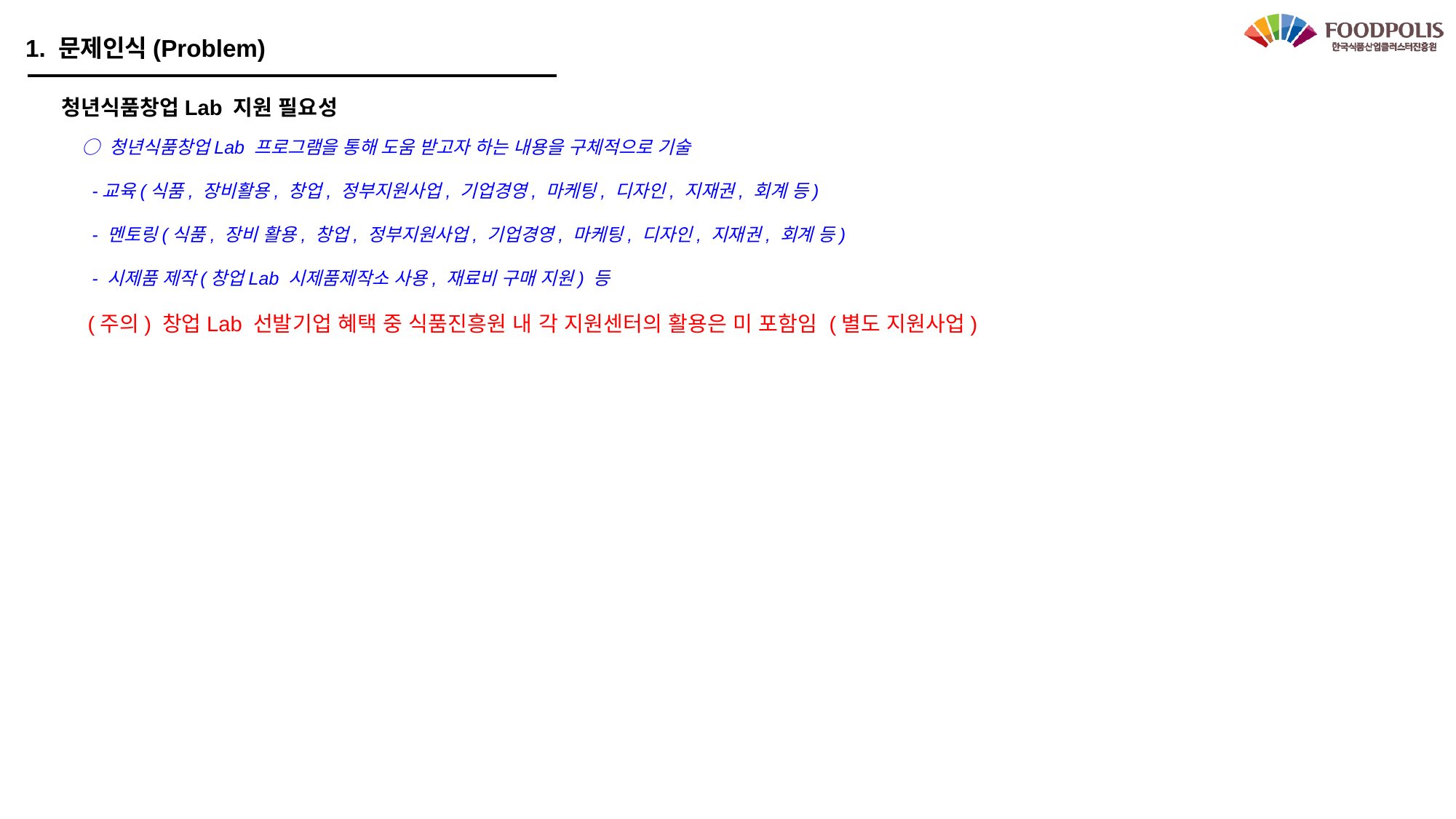

1. 문제인식(Problem)
청년식품창업Lab 지원 필요성
○ 청년식품창업Lab 프로그램을 통해 도움 받고자 하는 내용을 구체적으로 기술

  -교육(식품, 장비활용, 창업, 정부지원사업, 기업경영, 마케팅, 디자인, 지재권, 회계 등)

  - 멘토링(식품, 장비 활용, 창업, 정부지원사업, 기업경영, 마케팅, 디자인, 지재권, 회계 등)

  - 시제품 제작(창업Lab 시제품제작소 사용, 재료비 구매 지원) 등

 (주의) 창업Lab 선발기업 혜택 중 식품진흥원 내 각 지원센터의 활용은 미 포함임 (별도 지원사업)